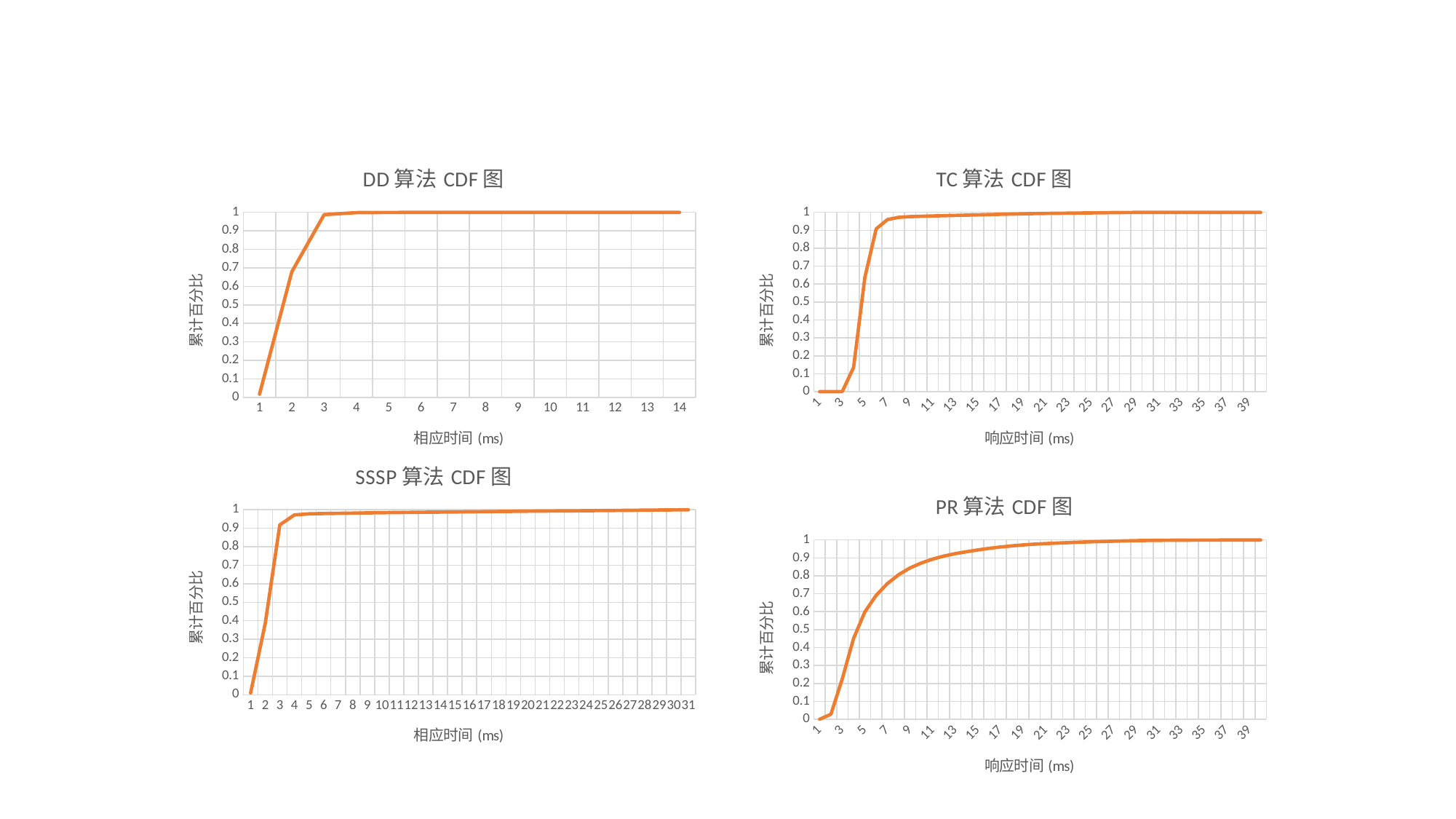

### Chart: DD算法CDF图

| Category |  |
|---|---|

### Chart: TC算法CDF图

| Category |  |
|---|---|

### Chart: SSSP算法CDF图

| Category |  |
|---|---|

### Chart: PR算法CDF图

| Category |  |
|---|---|